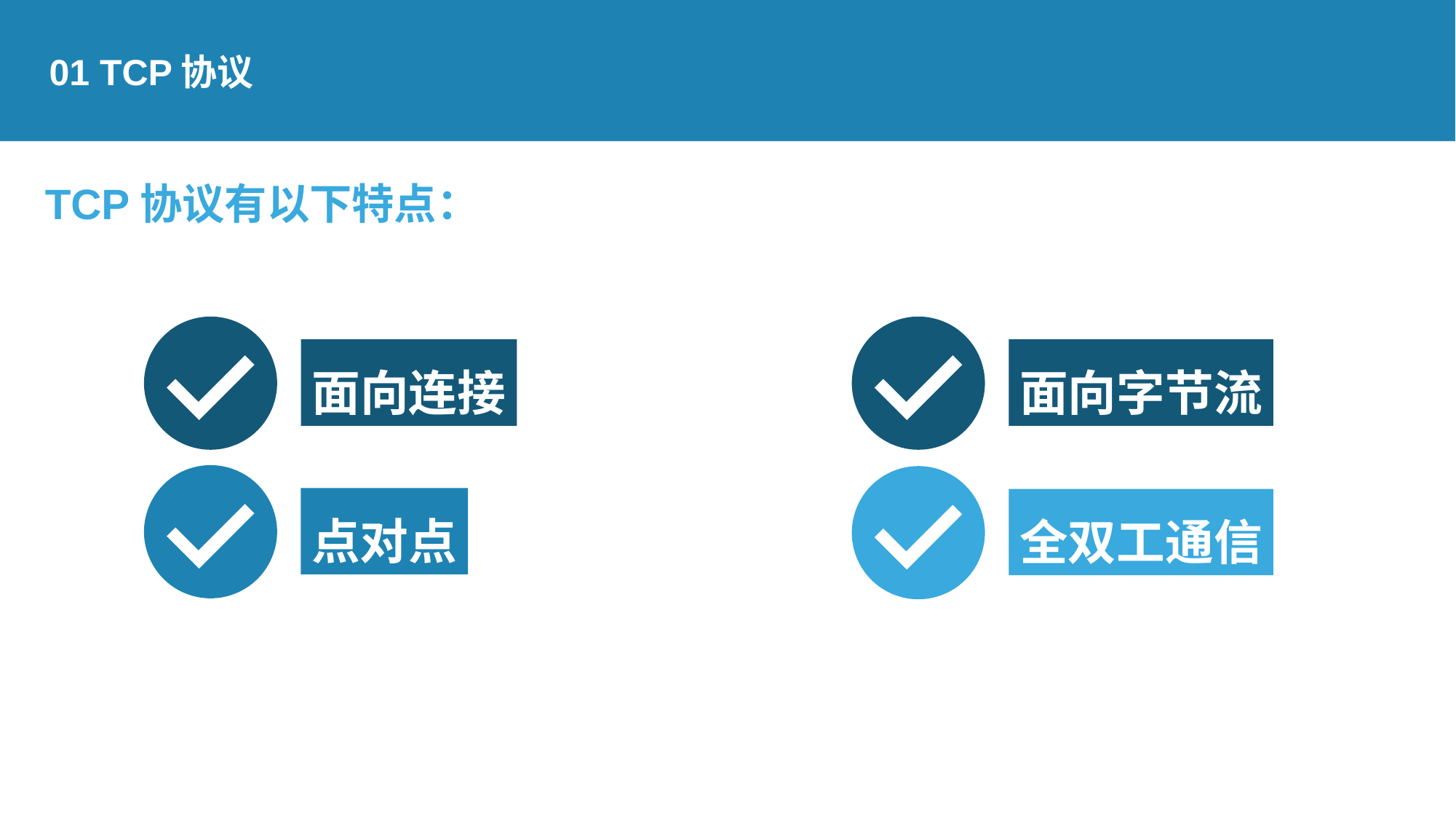

01 TCP协议
TCP协议有以下特点：

面向连接
面向字节流

点对点
全双工通信